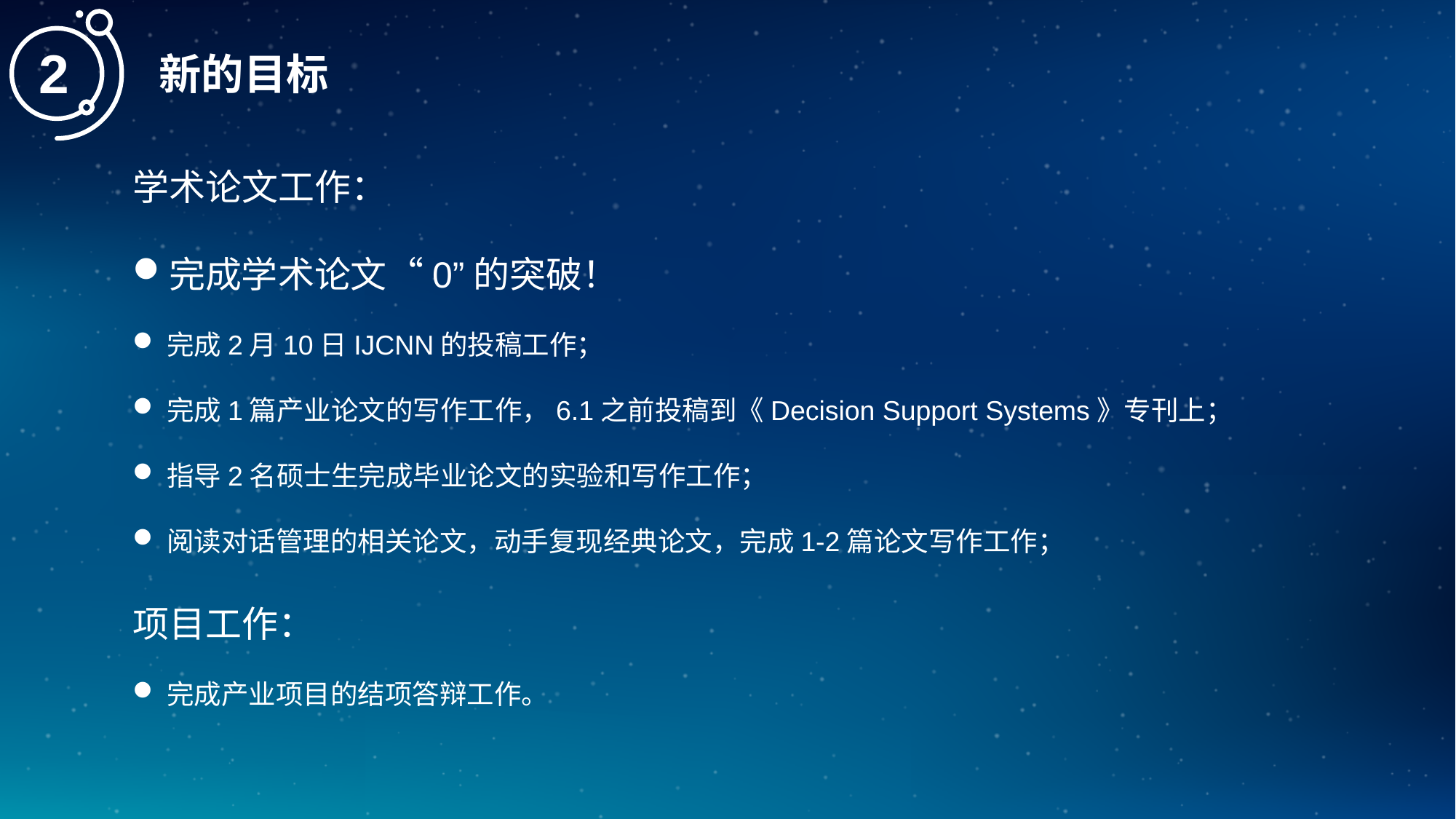

2

新的目标
学术论文工作：
完成学术论文“0”的突破！
完成2月10日IJCNN的投稿工作；
完成1篇产业论文的写作工作，6.1之前投稿到《Decision Support Systems》专刊上；
指导2名硕士生完成毕业论文的实验和写作工作；
阅读对话管理的相关论文，动手复现经典论文，完成1-2篇论文写作工作；
项目工作：
完成产业项目的结项答辩工作。